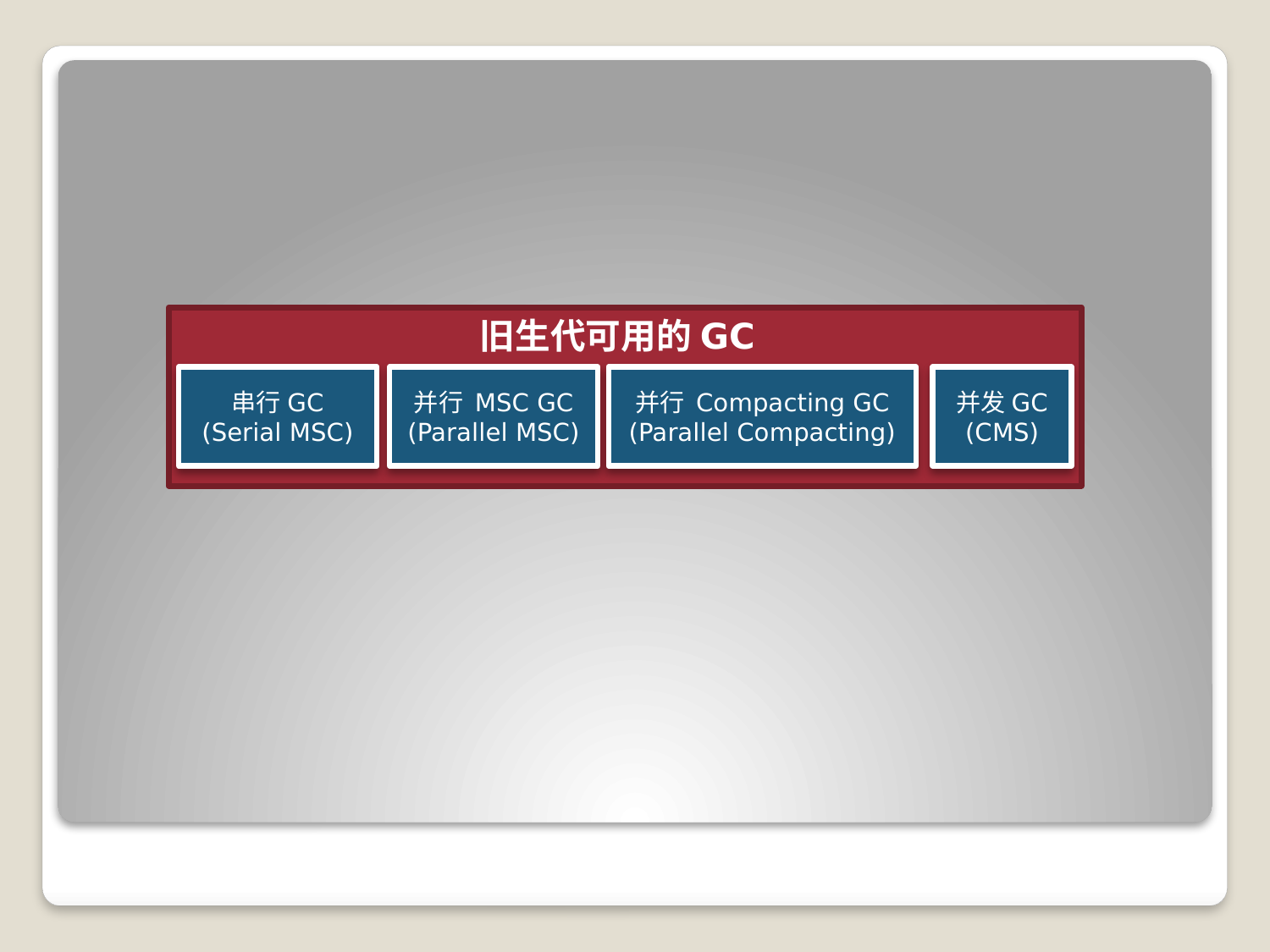

旧生代可用的GC
串行GC
(Serial MSC)
并行 MSC GC
(Parallel MSC)
并行 Compacting GC
(Parallel Compacting)
并发GC
(CMS)